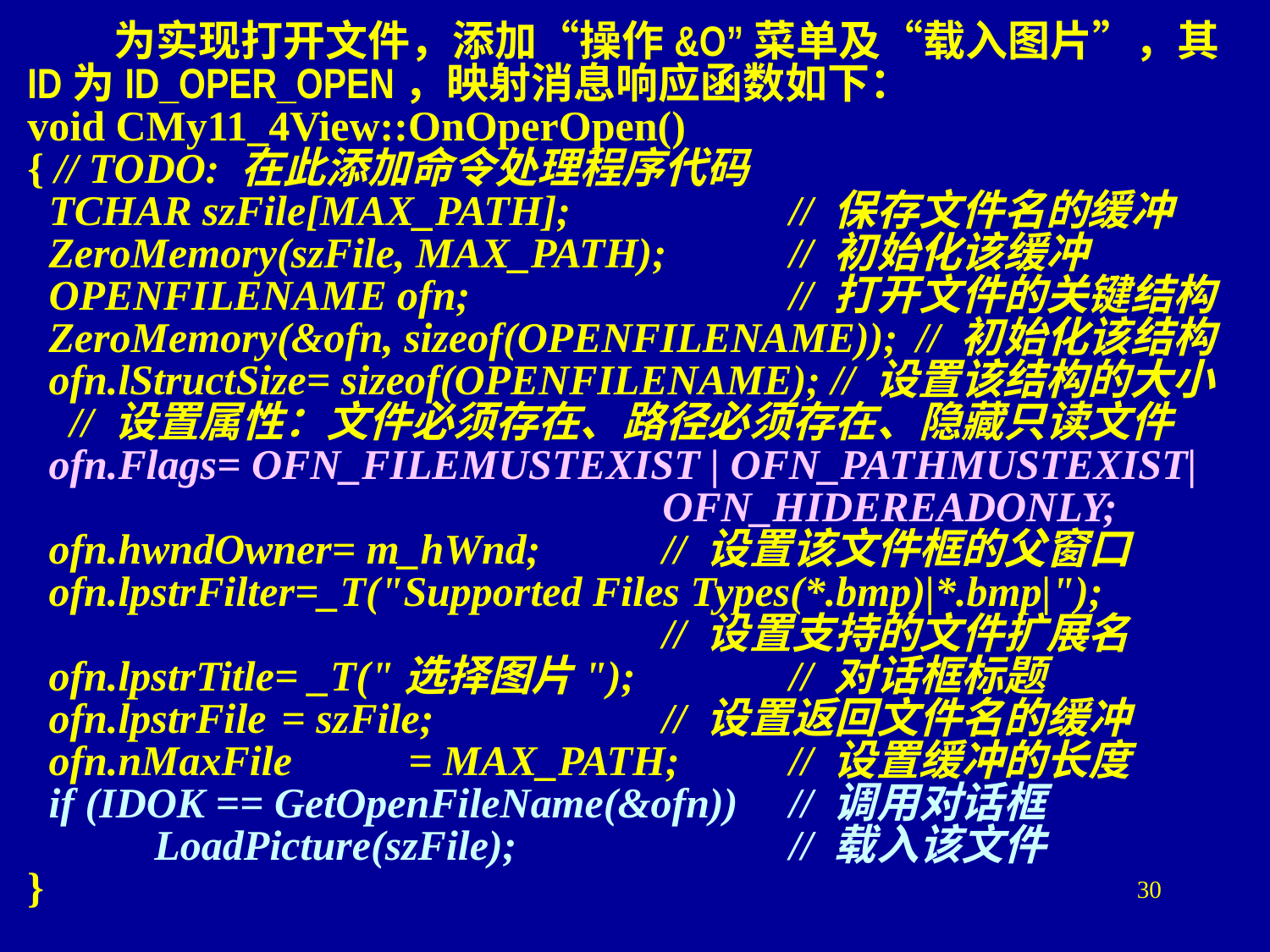

为实现打开文件，添加“操作&O”菜单及“载入图片”，其ID为ID_OPER_OPEN，映射消息响应函数如下：
void CMy11_4View::OnOperOpen()
{ // TODO: 在此添加命令处理程序代码
  TCHAR szFile[MAX_PATH];		// 保存文件名的缓冲
  ZeroMemory(szFile, MAX_PATH);	// 初始化该缓冲
  OPENFILENAME ofn;			// 打开文件的关键结构
  ZeroMemory(&ofn, sizeof(OPENFILENAME));	// 初始化该结构
  ofn.lStructSize= sizeof(OPENFILENAME); // 设置该结构的大小
    // 设置属性：文件必须存在、路径必须存在、隐藏只读文件
  ofn.Flags= OFN_FILEMUSTEXIST | OFN_PATHMUSTEXIST|
					OFN_HIDEREADONLY;
  ofn.hwndOwner= m_hWnd;	// 设置该文件框的父窗口
  ofn.lpstrFilter=_T("Supported Files Types(*.bmp)|*.bmp|");						// 设置支持的文件扩展名
  ofn.lpstrTitle= _T("选择图片");		// 对话框标题
  ofn.lpstrFile	= szFile;		// 设置返回文件名的缓冲
  ofn.nMaxFile	= MAX_PATH;	// 设置缓冲的长度
  if (IDOK == GetOpenFileName(&ofn))	// 调用对话框
	LoadPicture(szFile);			// 载入该文件
}
30